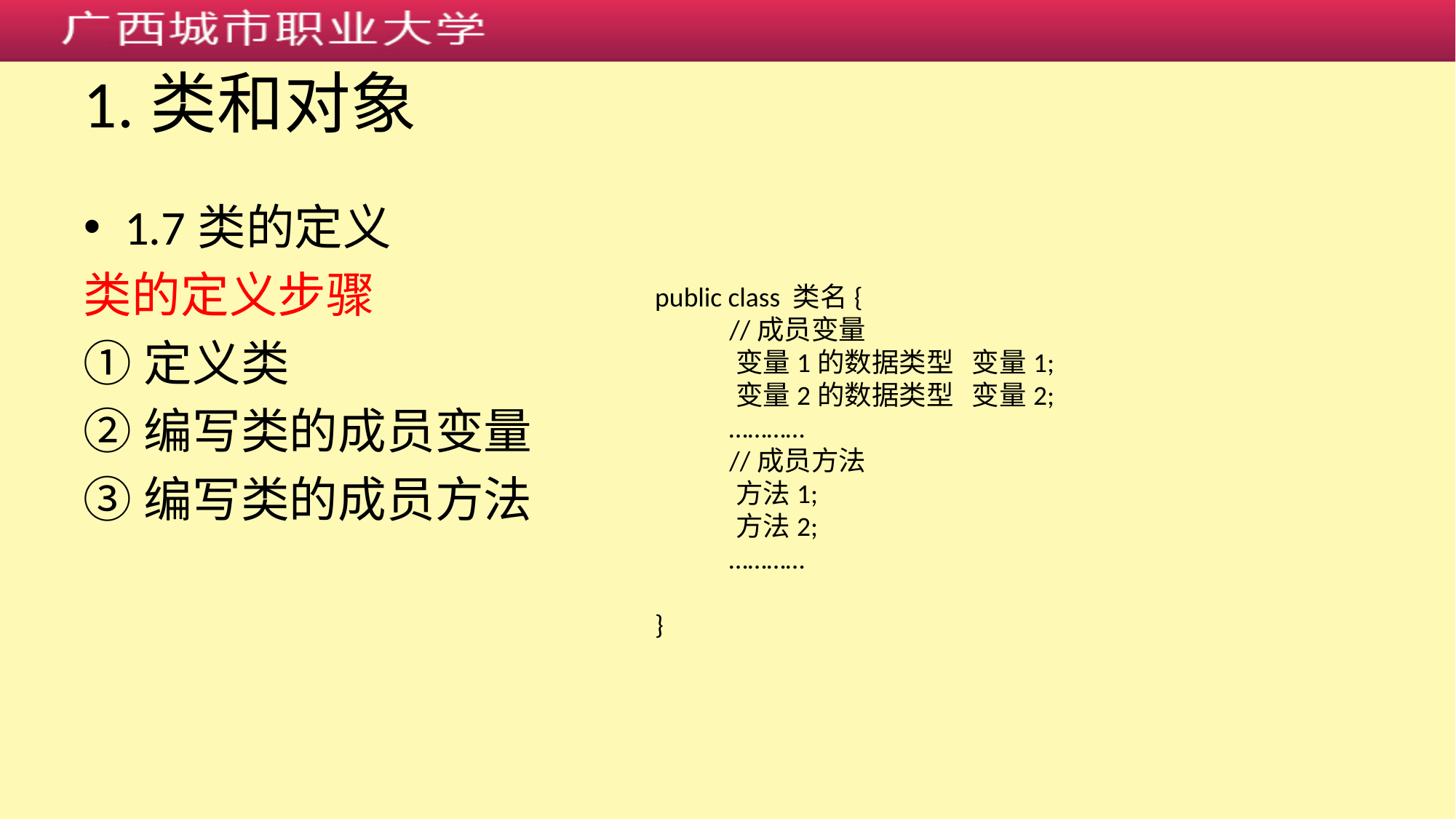

# 1.类和对象
1.7类的定义
类的定义步骤
①定义类
②编写类的成员变量
③编写类的成员方法
public class 类名{
            //成员变量
            变量1的数据类型   变量1;
            变量2的数据类型   变量2;
            …………
            //成员方法
            方法1;
            方法2;
            …………

}